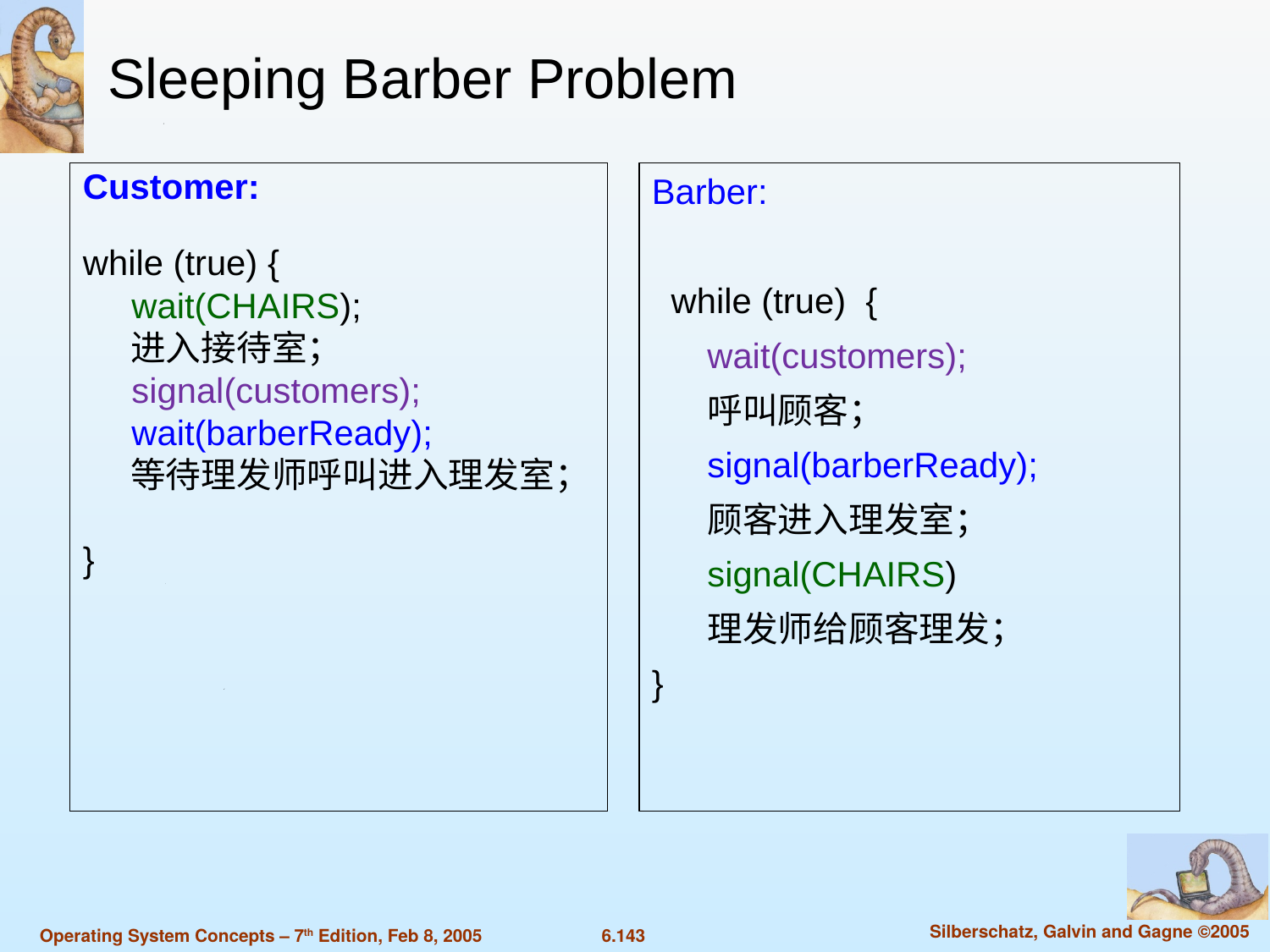

Sleeping Barber Problem
Customer:

while (true) {
     wait(CHAIRS);
     进入接待室；
     signal(customers);
     wait(barberReady);
     等待理发师呼叫进入理发室；
}
Barber:

  while (true)  {
wait(customers);
呼叫顾客；
signal(barberReady);
顾客进入理发室；
signal(CHAIRS)
理发师给顾客理发；
}